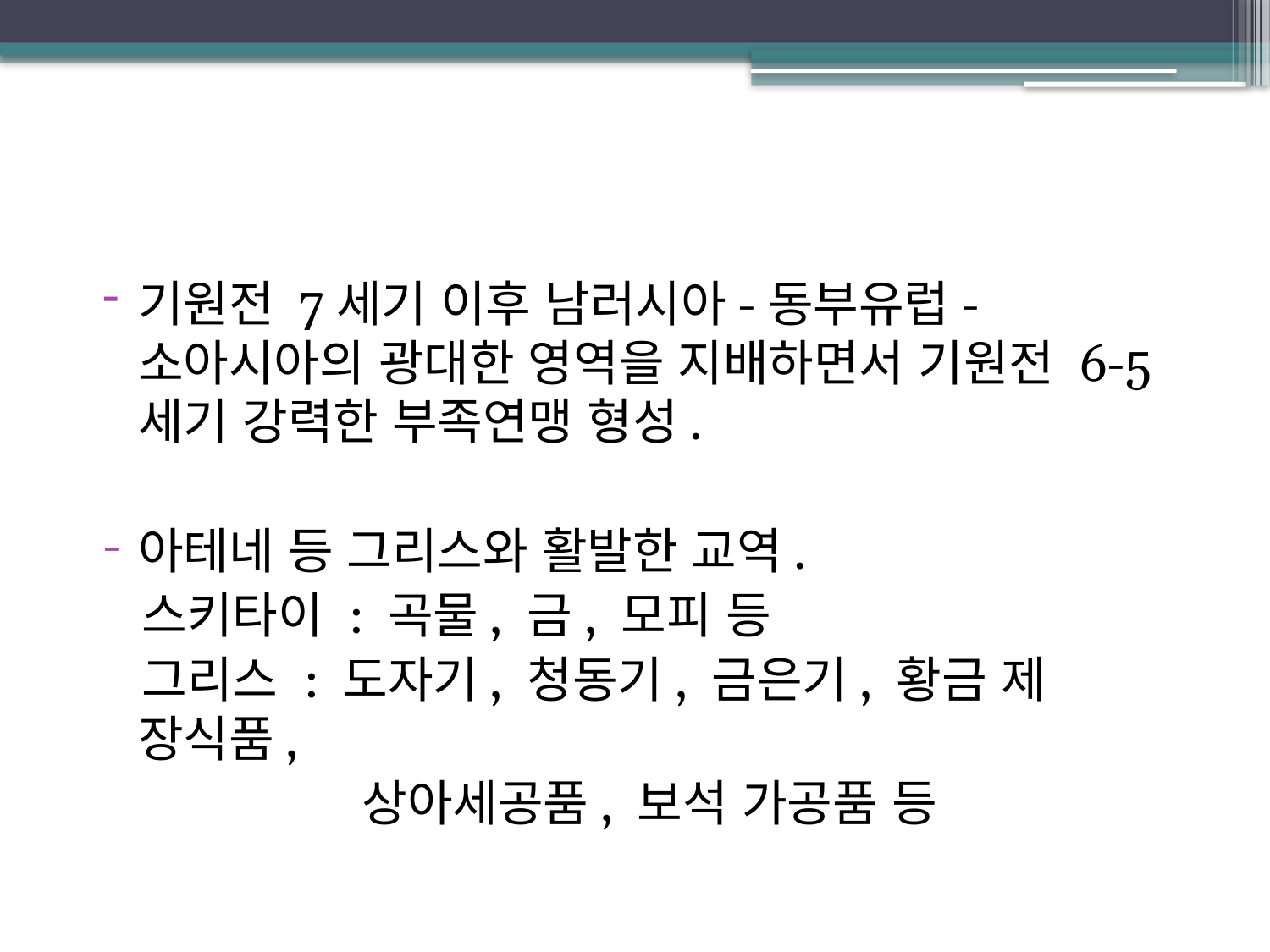

기원전 7세기 이후 남러시아-동부유럽-소아시아의 광대한 영역을 지배하면서 기원전 6-5세기 강력한 부족연맹 형성.

아테네 등 그리스와 활발한 교역.
  스키타이 : 곡물, 금, 모피 등
  그리스 : 도자기, 청동기, 금은기, 황금 제 장식품,
                  상아세공품, 보석 가공품 등